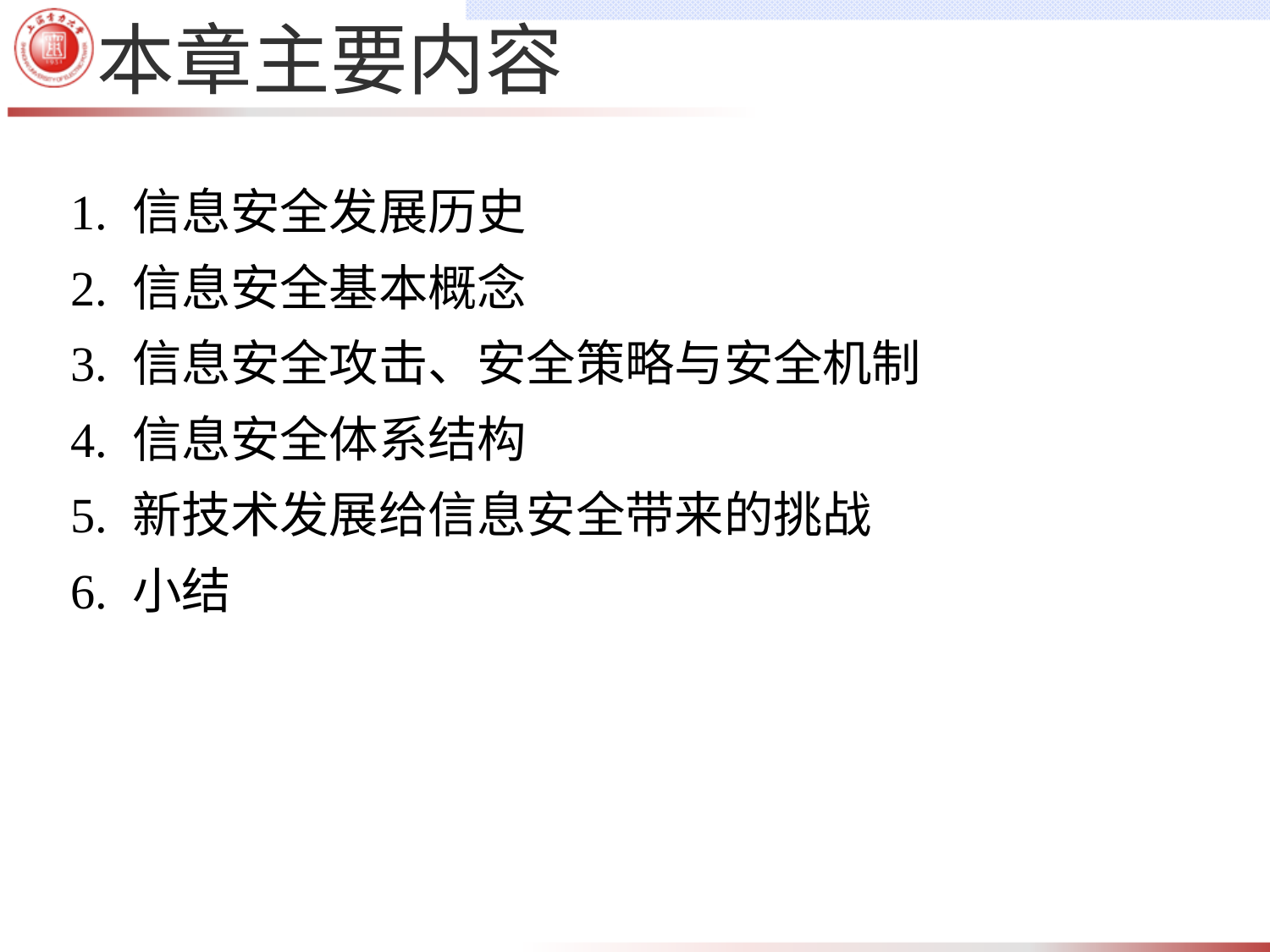

# 本章主要内容
 1. 信息安全发展历史
 2. 信息安全基本概念
 3. 信息安全攻击、安全策略与安全机制
 4. 信息安全体系结构
 5. 新技术发展给信息安全带来的挑战
 6. 小结